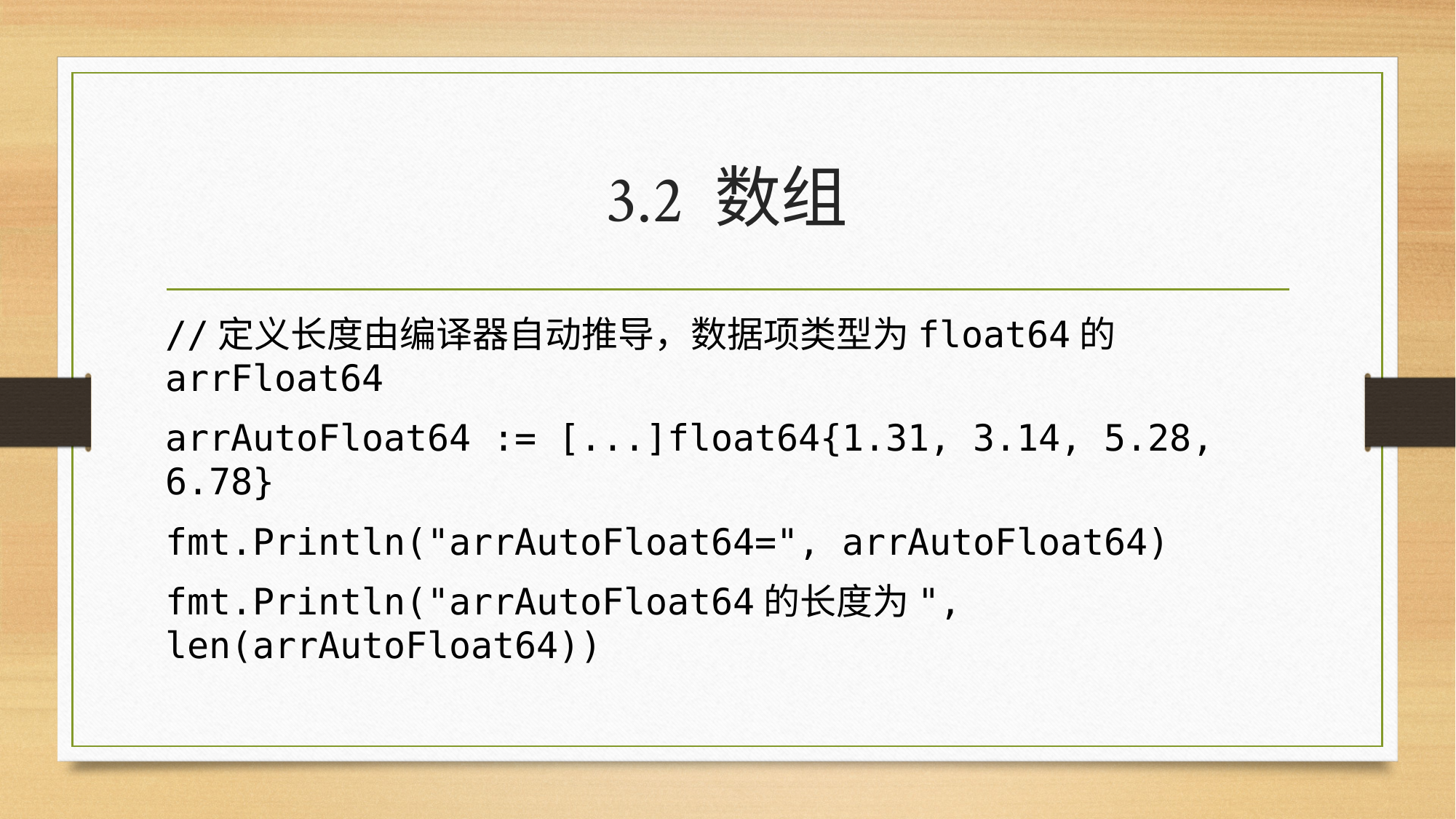

# 3.2 数组
//定义长度由编译器自动推导，数据项类型为float64的arrFloat64
arrAutoFloat64 := [...]float64{1.31, 3.14, 5.28, 6.78}
fmt.Println("arrAutoFloat64=", arrAutoFloat64)
fmt.Println("arrAutoFloat64的长度为", len(arrAutoFloat64))